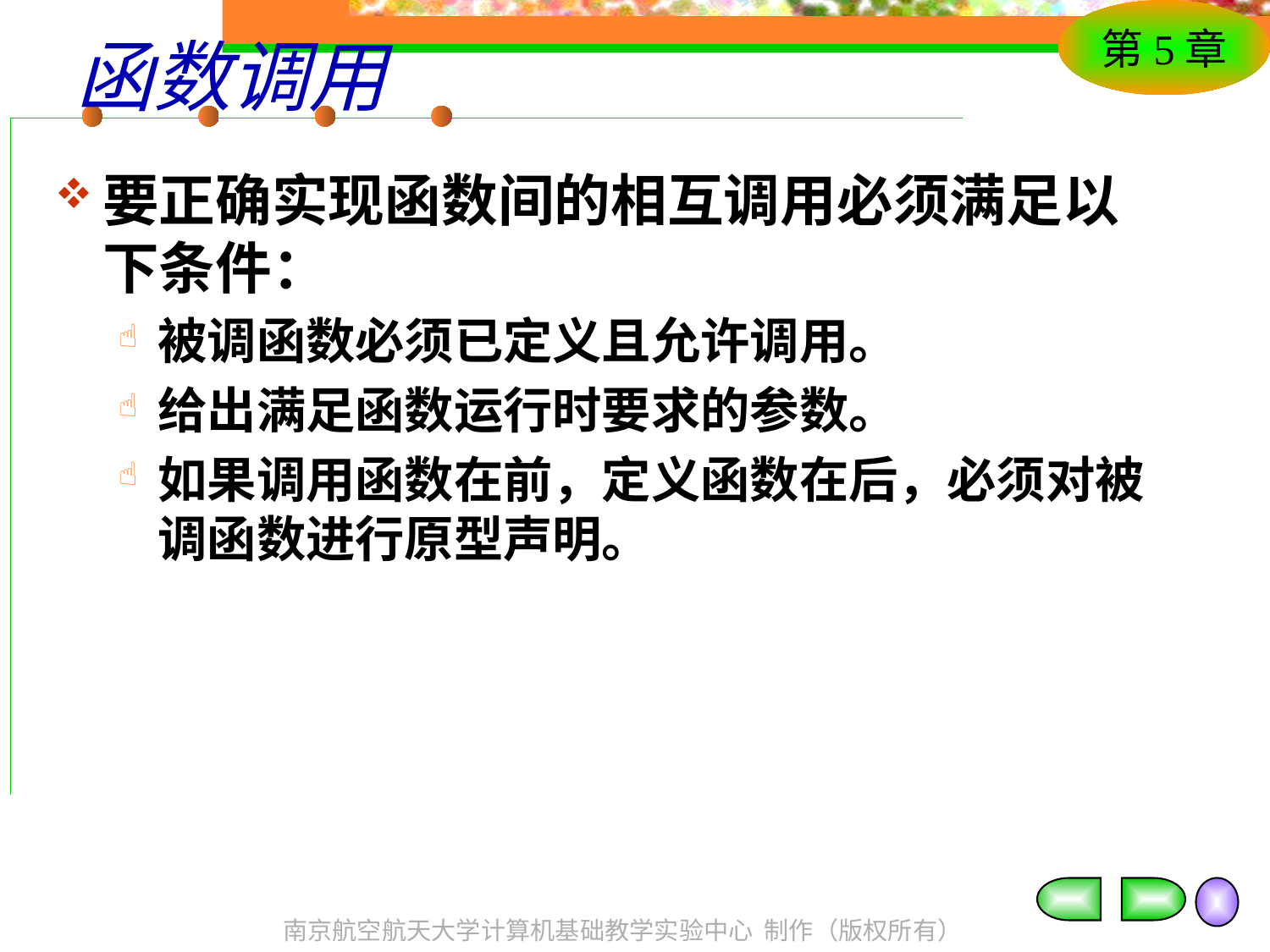

# 函数调用
要正确实现函数间的相互调用必须满足以下条件：
被调函数必须已定义且允许调用。
给出满足函数运行时要求的参数。
如果调用函数在前，定义函数在后，必须对被调函数进行原型声明。